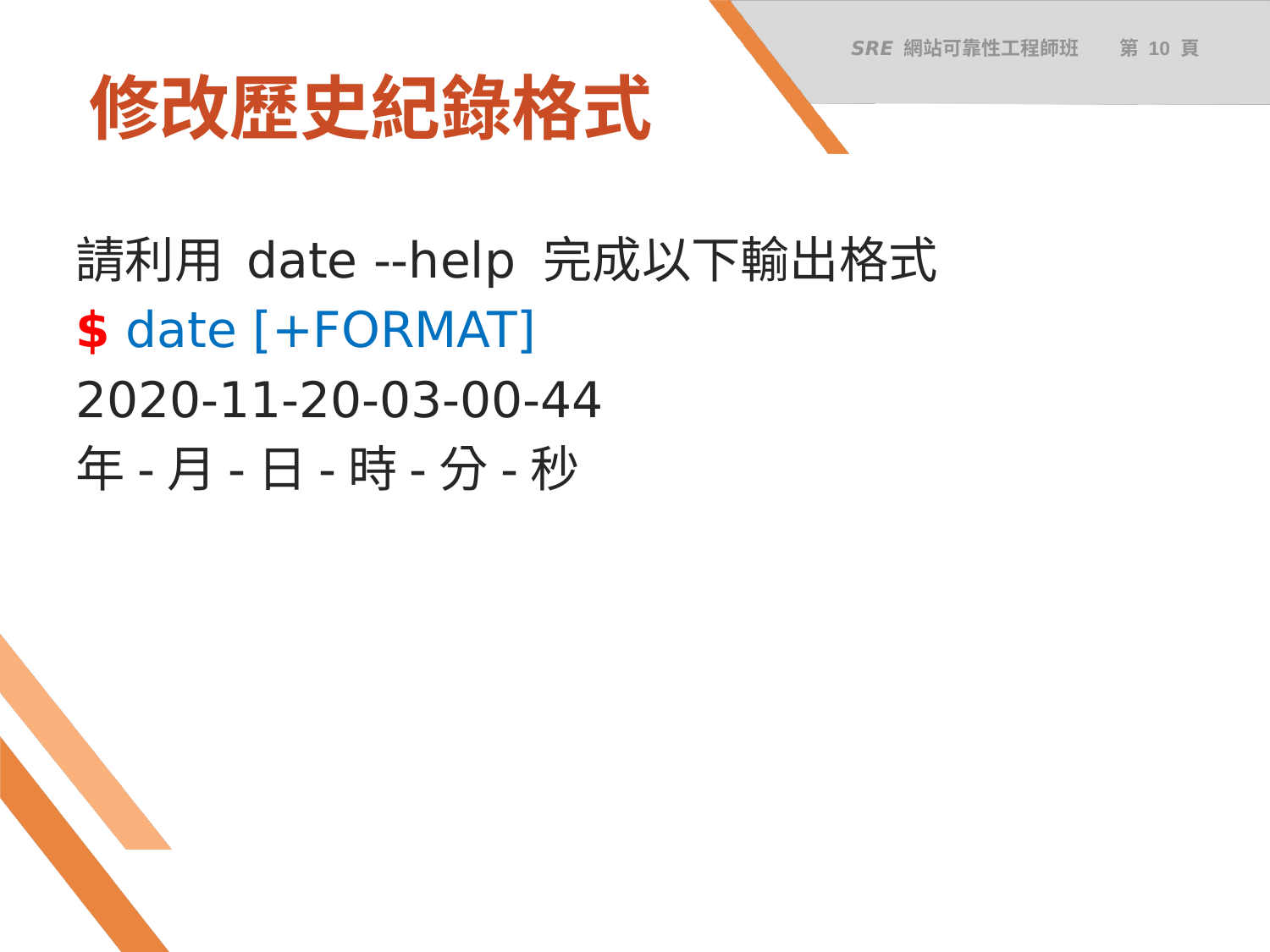

SRE 網站可靠性工程師班
第 10 頁
# 修改歷史紀錄格式
請利用 date --help 完成以下輸出格式
$ date [+FORMAT]
2020-11-20-03-00-44
年-月-日-時-分-秒